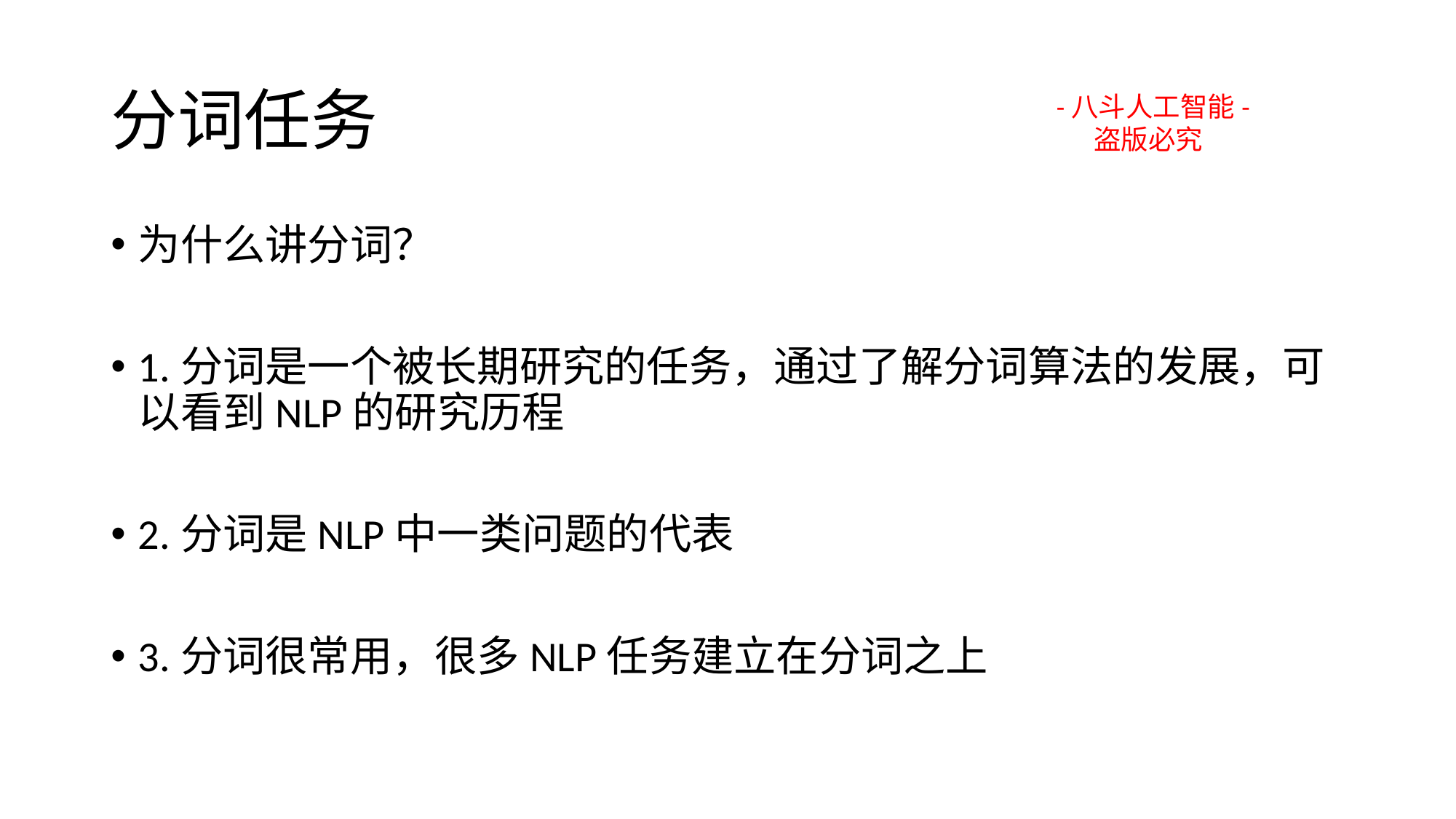

# 分词任务
-八斗人工智能-
     盗版必究
为什么讲分词？

1.分词是一个被长期研究的任务，通过了解分词算法的发展，可以看到NLP的研究历程

2.分词是NLP中一类问题的代表

3.分词很常用，很多NLP任务建立在分词之上